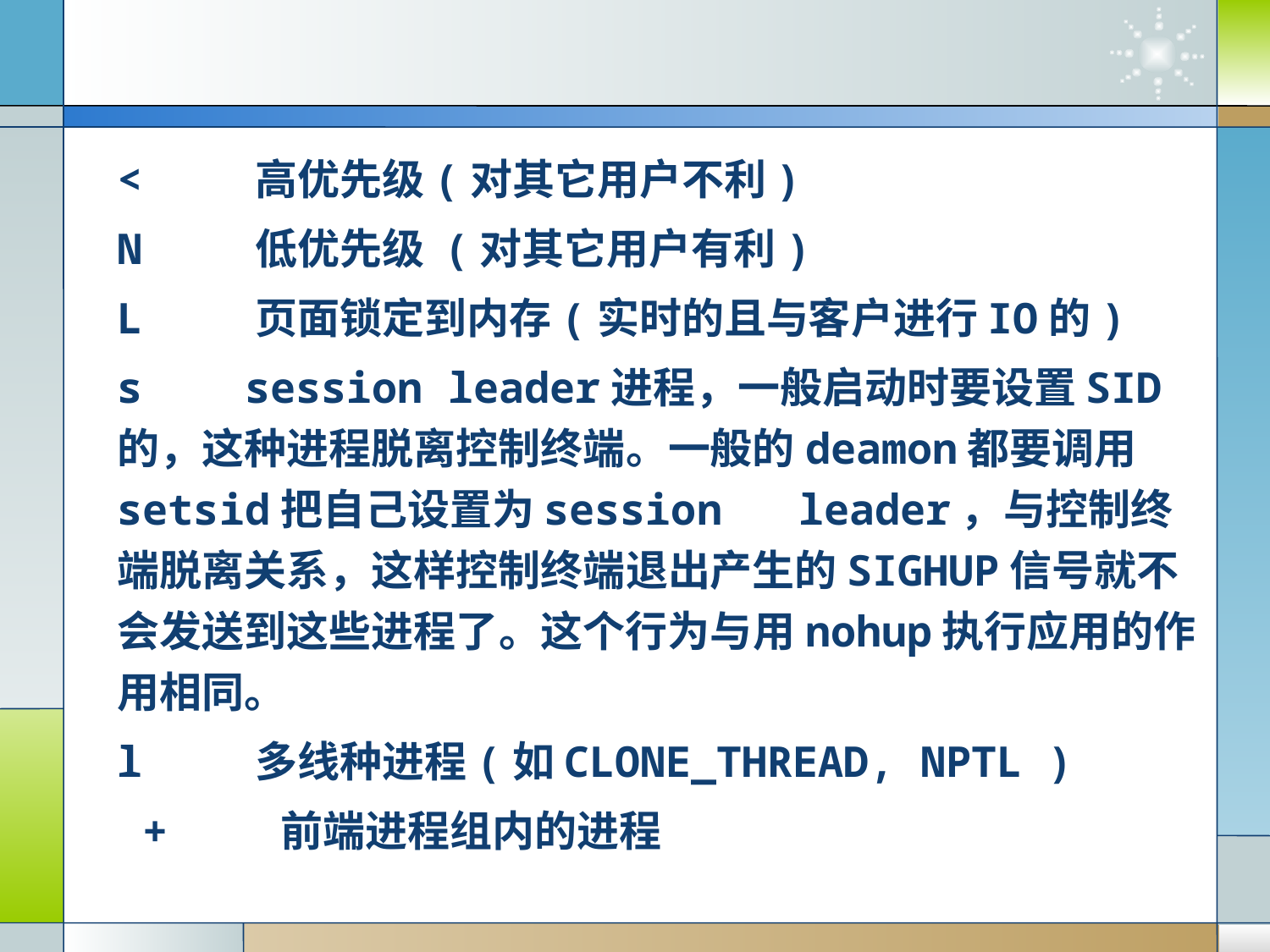

#
<    高优先级(对其它用户不利)
N    低优先级 (对其它用户有利)
L    页面锁定到内存(实时的且与客户进行IO的)
s    session leader进程，一般启动时要设置SID的，这种进程脱离控制终端。一般的deamon都要调用setsid把自己设置为session   leader，与控制终端脱离关系，这样控制终端退出产生的SIGHUP信号就不会发送到这些进程了。这个行为与用nohup执行应用的作用相同。
l    多线种进程(如CLONE_THREAD, NPTL )
 +    前端进程组内的进程

105